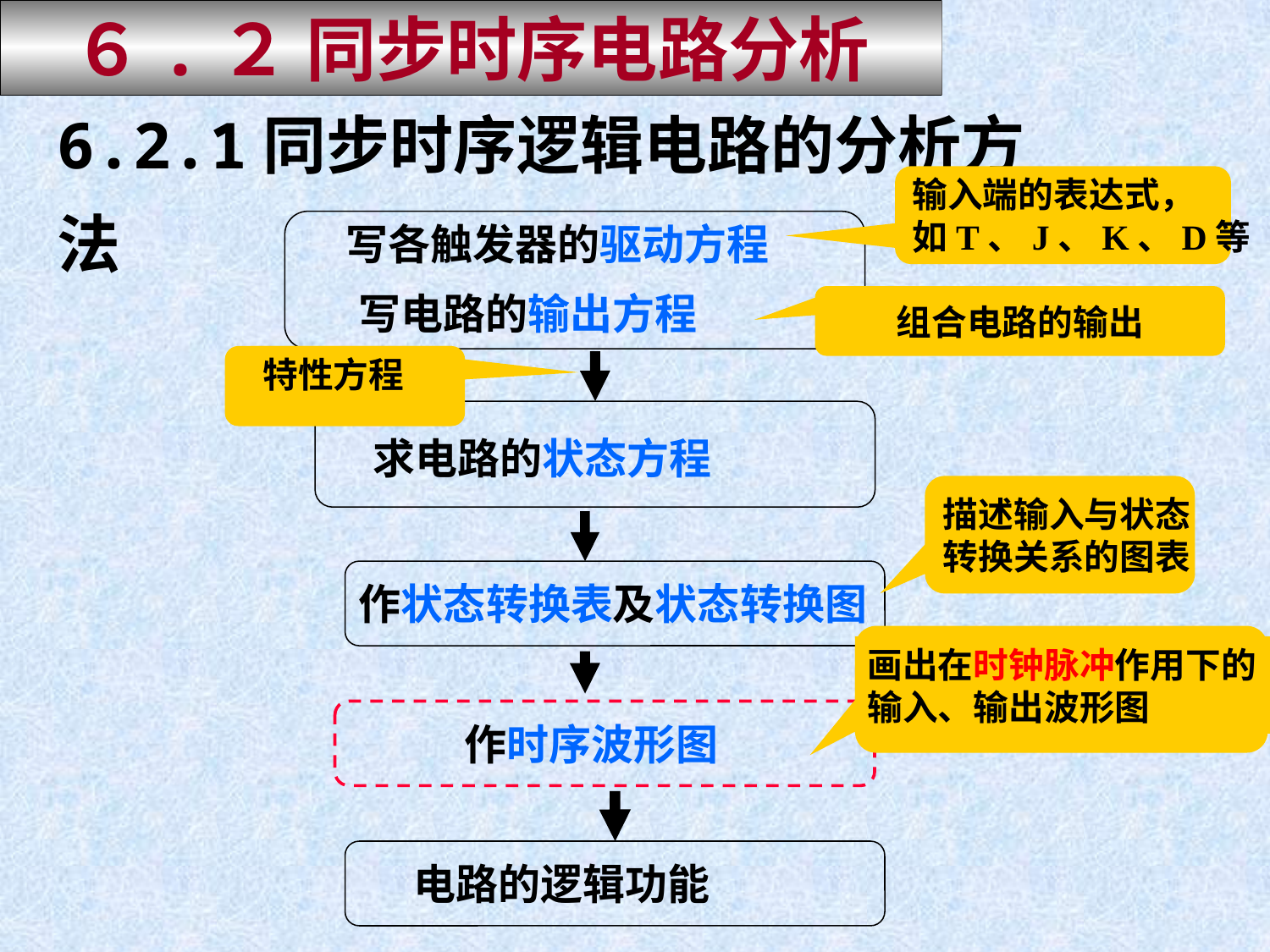

６.２ 同步时序电路分析
6.2.1同步时序逻辑电路的分析方法
输入端的表达式，
如T、J、K、D等

写各触发器的驱动方程
写电路的输出方程
组合电路的输出

特性方程

求电路的状态方程
描述输入与状态
转换关系的图表

作状态转换表及状态转换图

画出在时钟脉冲作用下的输入、输出波形图

作时序波形图

电路的逻辑功能